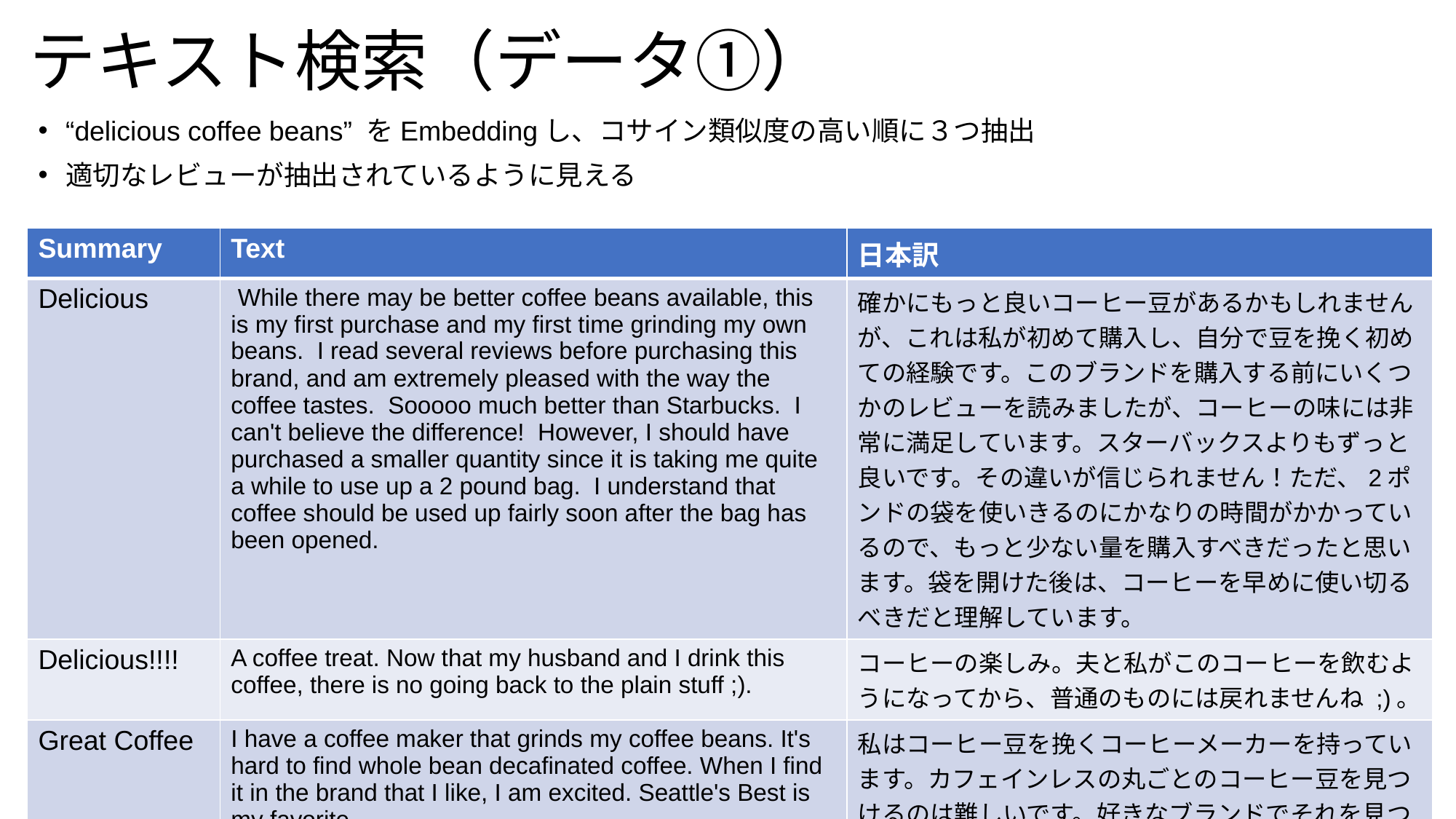

# テキスト検索（データ①）
“delicious coffee beans” をEmbeddingし、コサイン類似度の高い順に３つ抽出
適切なレビューが抽出されているように見える
| Summary | Text | 日本訳 |
| --- | --- | --- |
| Delicious | While there may be better coffee beans available, this is my first purchase and my first time grinding my own beans. I read several reviews before purchasing this brand, and am extremely pleased with the way the coffee tastes. Sooooo much better than Starbucks. I can't believe the difference! However, I should have purchased a smaller quantity since it is taking me quite a while to use up a 2 pound bag. I understand that coffee should be used up fairly soon after the bag has been opened. | 確かにもっと良いコーヒー豆があるかもしれませんが、これは私が初めて購入し、自分で豆を挽く初めての経験です。このブランドを購入する前にいくつかのレビューを読みましたが、コーヒーの味には非常に満足しています。スターバックスよりもずっと良いです。その違いが信じられません！ただ、2ポンドの袋を使いきるのにかなりの時間がかかっているので、もっと少ない量を購入すべきだったと思います。袋を開けた後は、コーヒーを早めに使い切るべきだと理解しています。 |
| Delicious!!!! | A coffee treat. Now that my husband and I drink this coffee, there is no going back to the plain stuff ;). | コーヒーの楽しみ。夫と私がこのコーヒーを飲むようになってから、普通のものには戻れませんね ;)。 |
| Great Coffee | I have a coffee maker that grinds my coffee beans. It's hard to find whole bean decafinated coffee. When I find it in the brand that I like, I am excited. Seattle's Best is my favorite. | 私はコーヒー豆を挽くコーヒーメーカーを持っています。カフェインレスの丸ごとのコーヒー豆を見つけるのは難しいです。好きなブランドでそれを見つけると、私はワクワクします。シアトルズ・ベストは私のお気に入りです。 |